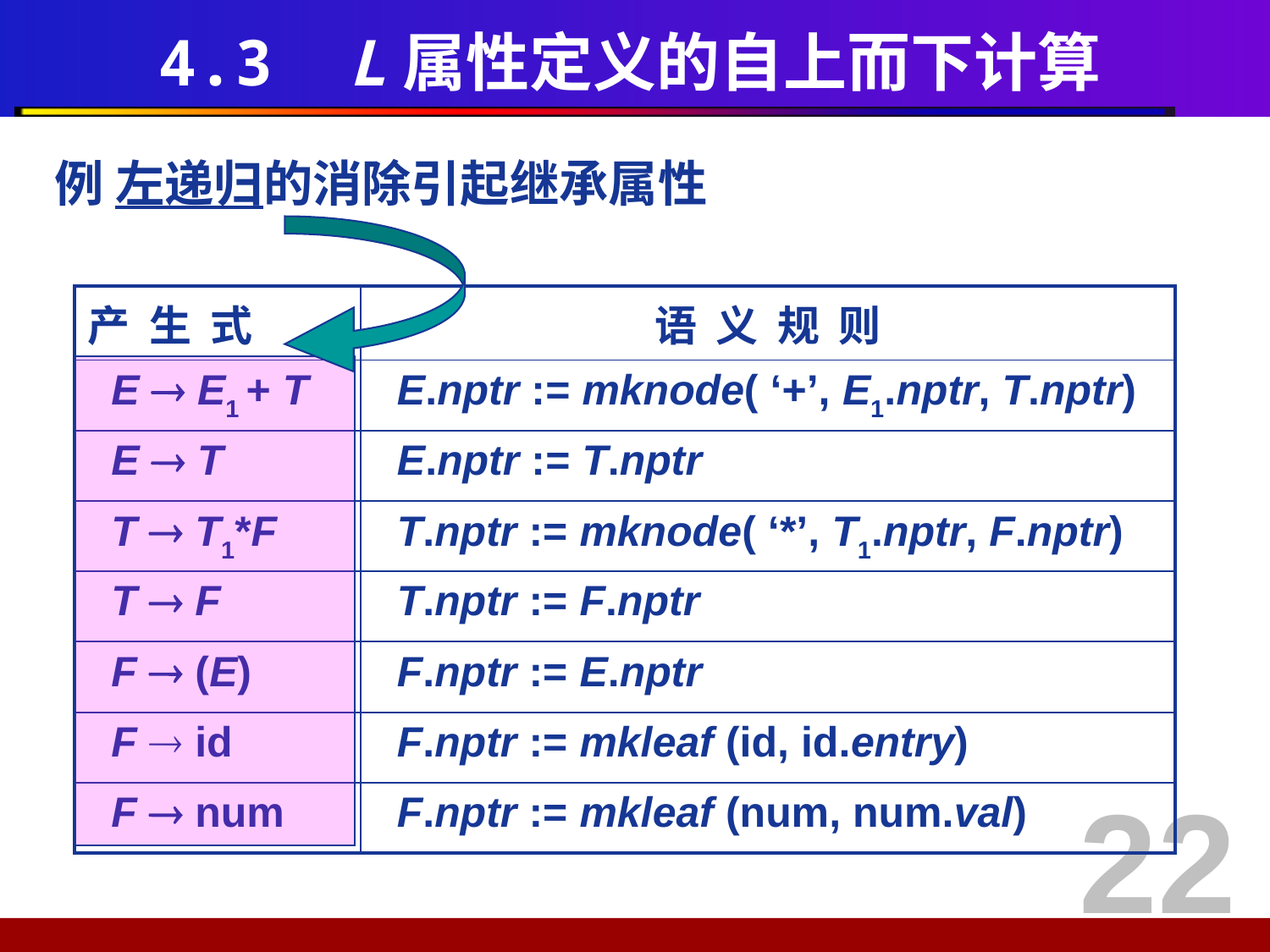

# 4.3  L属性定义的自上而下计算
例 左递归的消除引起继承属性

| 产 生 式 | 语 义 规 则 |
| --- | --- |
| E → E1 + T | E.nptr := mknode( ‘+’, E1.nptr, T.nptr) |
| E → T | E.nptr := T.nptr |
| T → T1\*F | T.nptr := mknode( ‘\*’, T1.nptr, F.nptr) |
| T → F | T.nptr := F.nptr |
| F → (E) | F.nptr := E.nptr |
| F → id | F.nptr := mkleaf (id, id.entry) |
| F → num | F.nptr := mkleaf (num, num.val) |

22